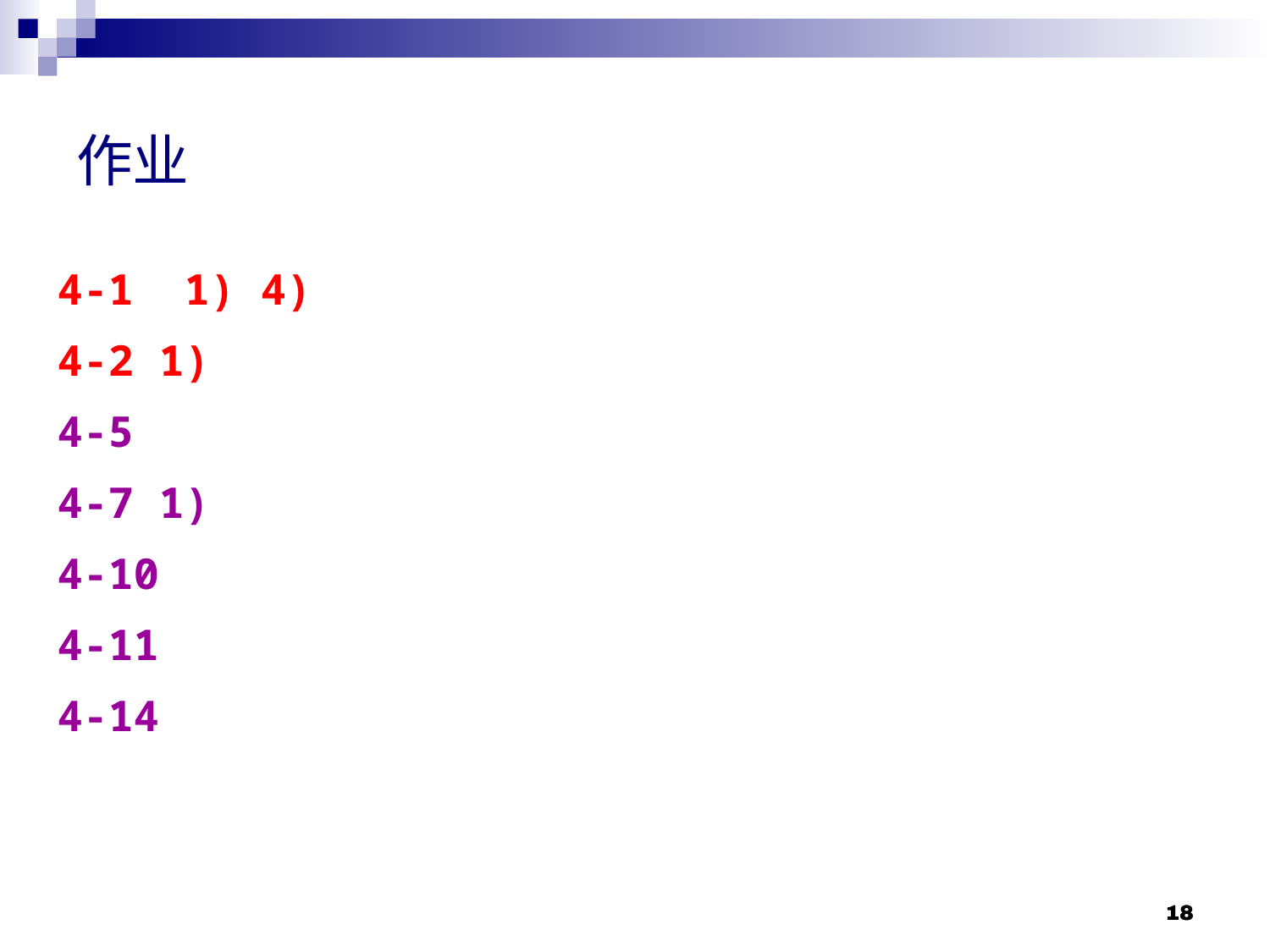

作业
4-1  1) 4)
4-2 1)
4-5
4-7 1)
4-10
4-11
4-14
18
18